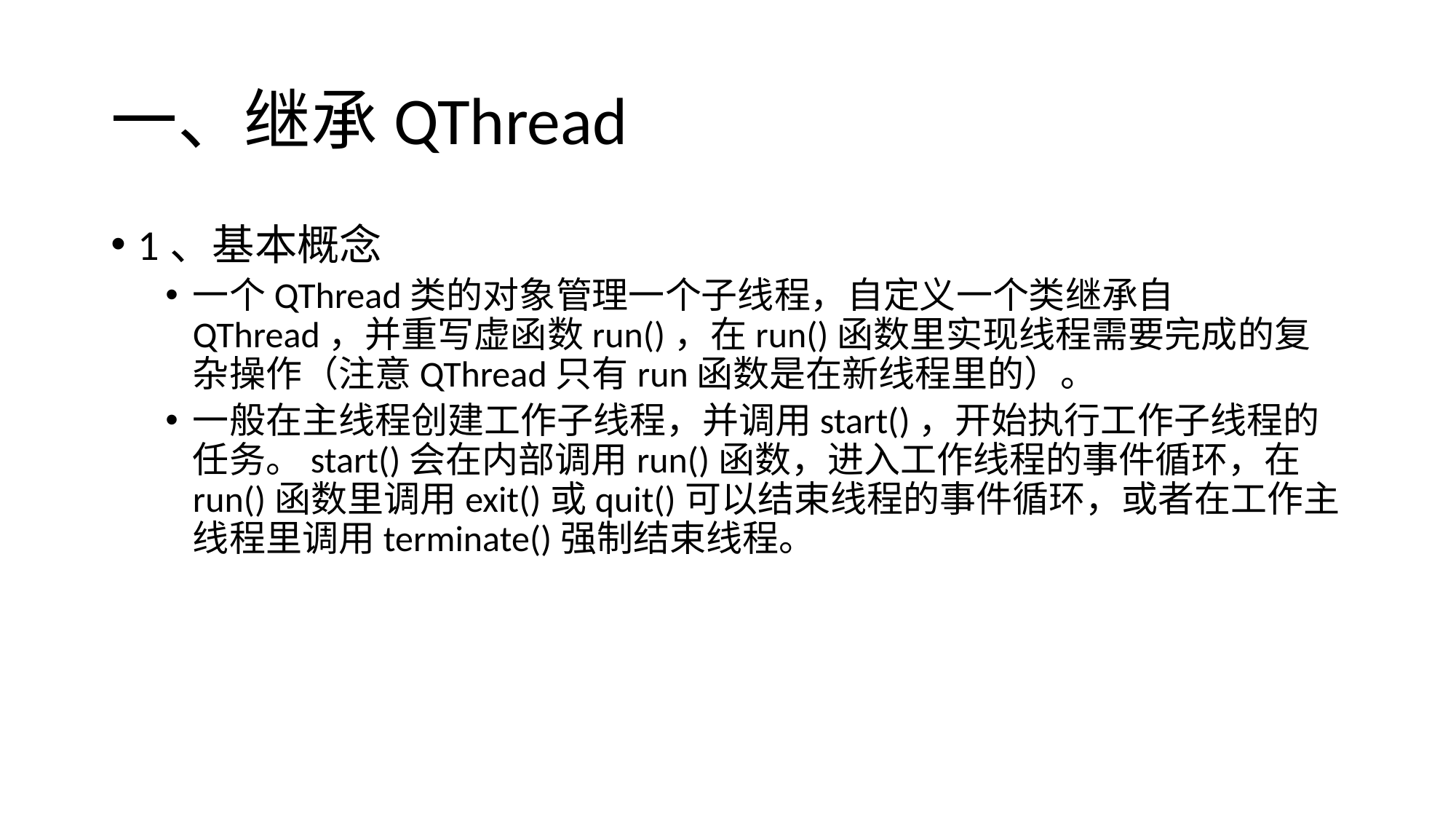

# 一、继承QThread
1、基本概念
一个QThread类的对象管理一个子线程，自定义一个类继承自QThread，并重写虚函数run()，在run()函数里实现线程需要完成的复杂操作（注意QThread只有run函数是在新线程里的）。
一般在主线程创建工作子线程，并调用start()，开始执行工作子线程的任务。start()会在内部调用run()函数，进入工作线程的事件循环，在run()函数里调用exit()或quit()可以结束线程的事件循环，或者在工作主线程里调用terminate()强制结束线程。